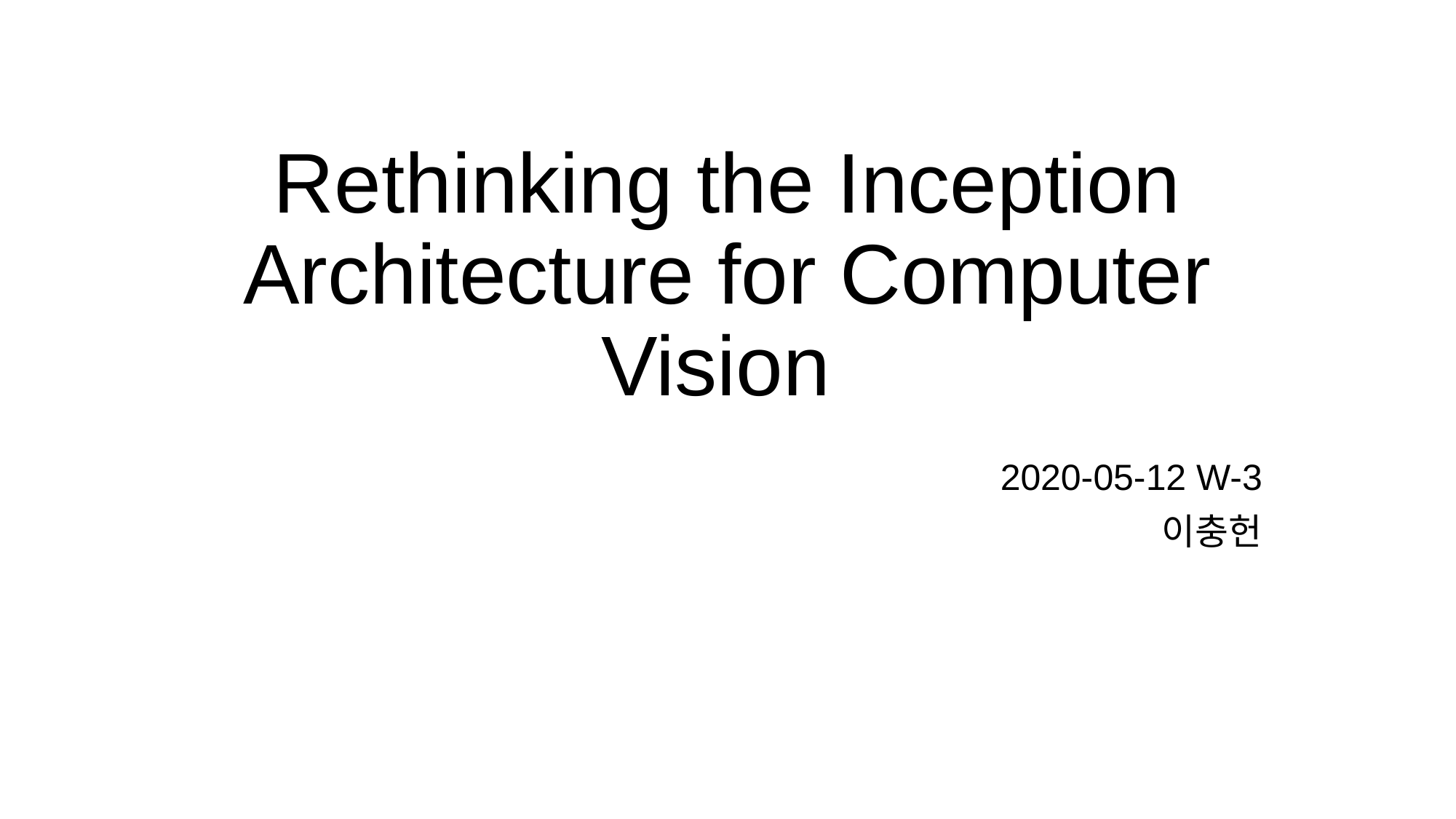

# Rethinking the Inception Architecture for Computer Vision
2020-05-12 W-3
이충헌